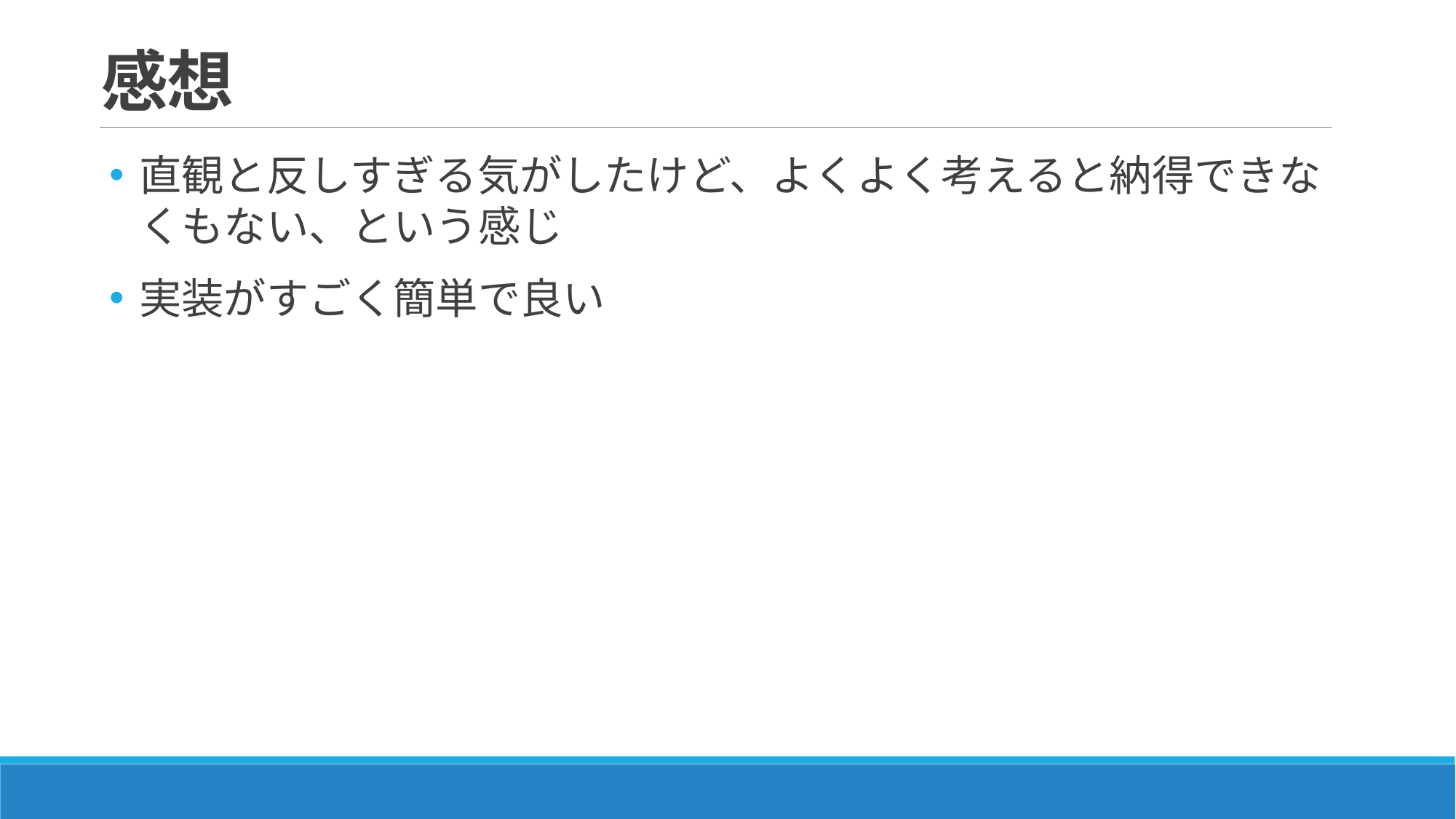

# 感想
直観と反しすぎる気がしたけど、よくよく考えると納得できなくもない、という感じ
実装がすごく簡単で良い